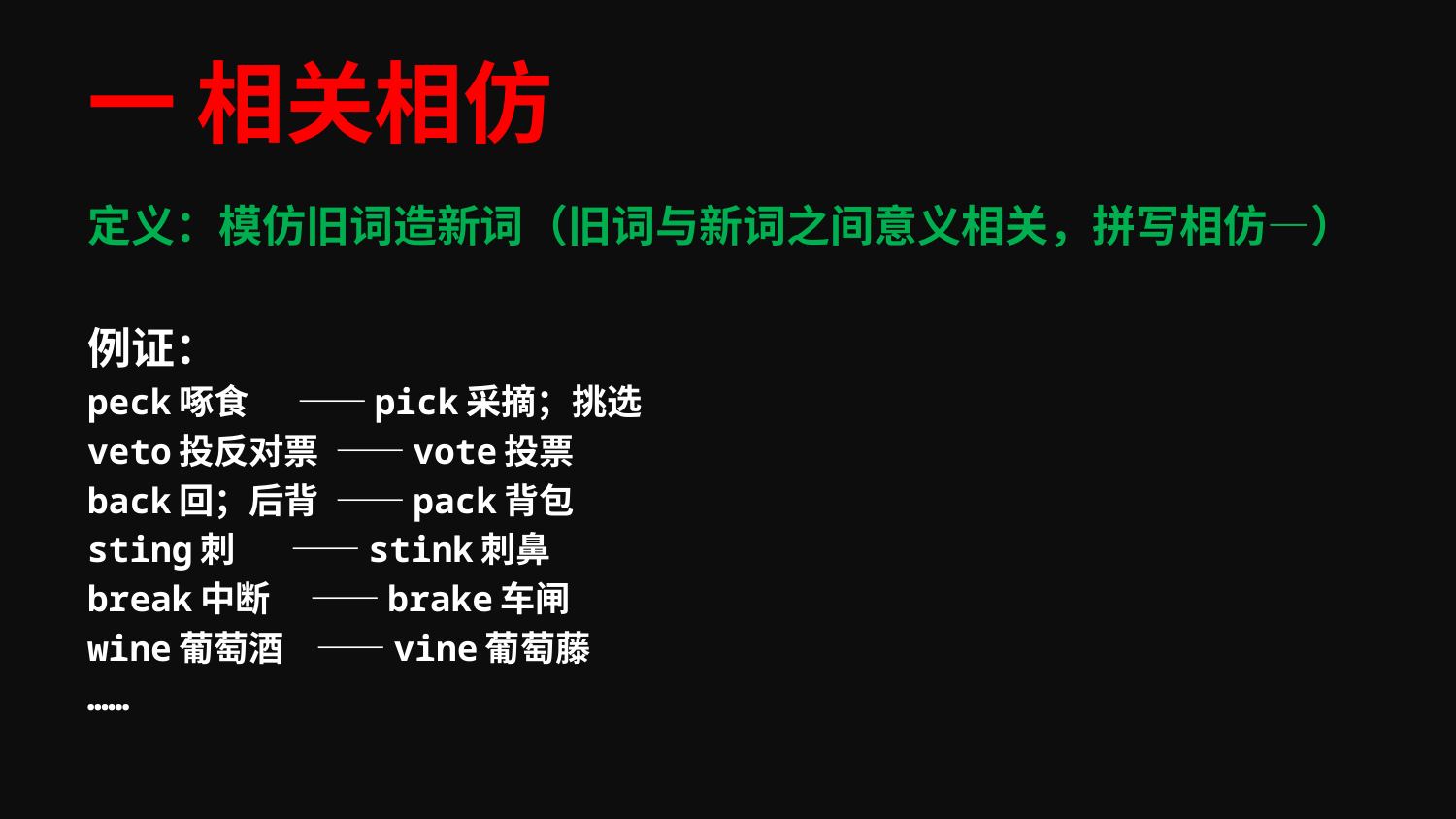

# 一 相关相仿
定义：模仿旧词造新词（旧词与新词之间意义相关，拼写相仿—）

例证：
peck啄食      ——pick采摘；挑选
veto投反对票  ——vote投票
back回；后背  ——pack背包
sting刺       ——stink刺鼻
break中断     ——brake车闸
wine葡萄酒    ——vine葡萄藤
……